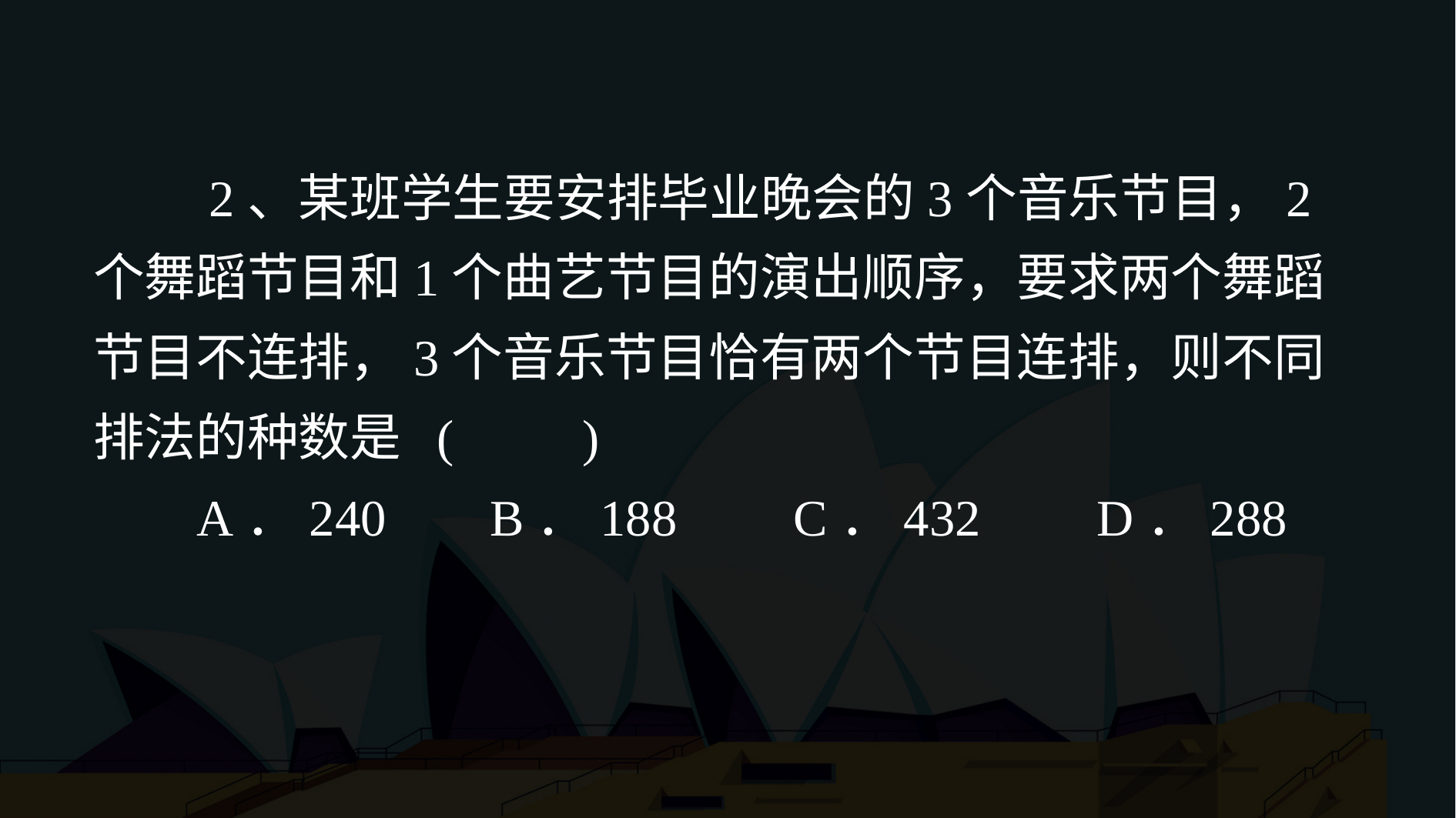

2、某班学生要安排毕业晚会的3个音乐节目，2个舞蹈节目和1个曲艺节目的演出顺序，要求两个舞蹈节目不连排，3个音乐节目恰有两个节目连排，则不同排法的种数是  (          )
        A．240        B．188         C．432         D．288